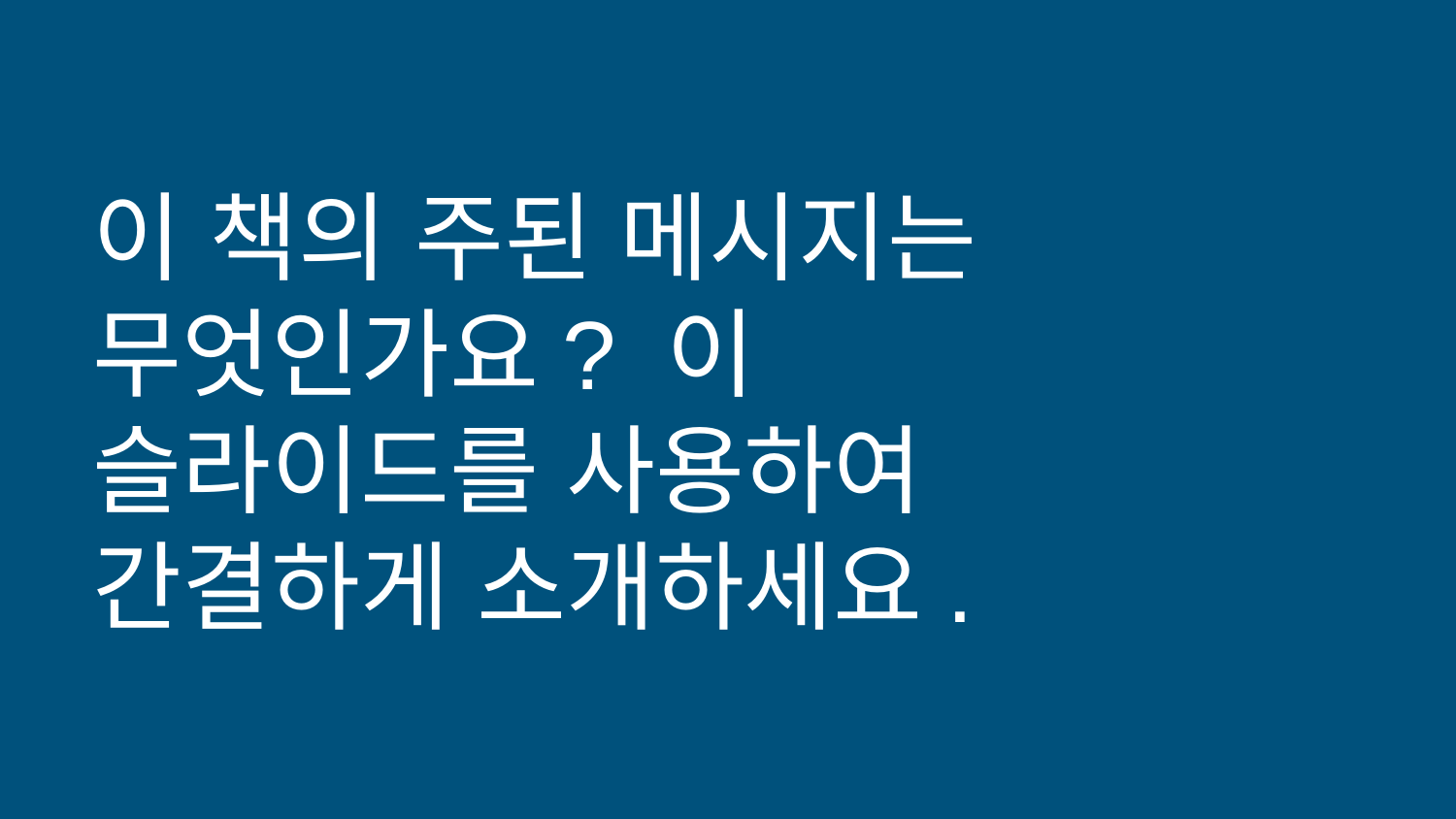

# 이 책의 주된 메시지는 무엇인가요? 이 슬라이드를 사용하여 간결하게 소개하세요.